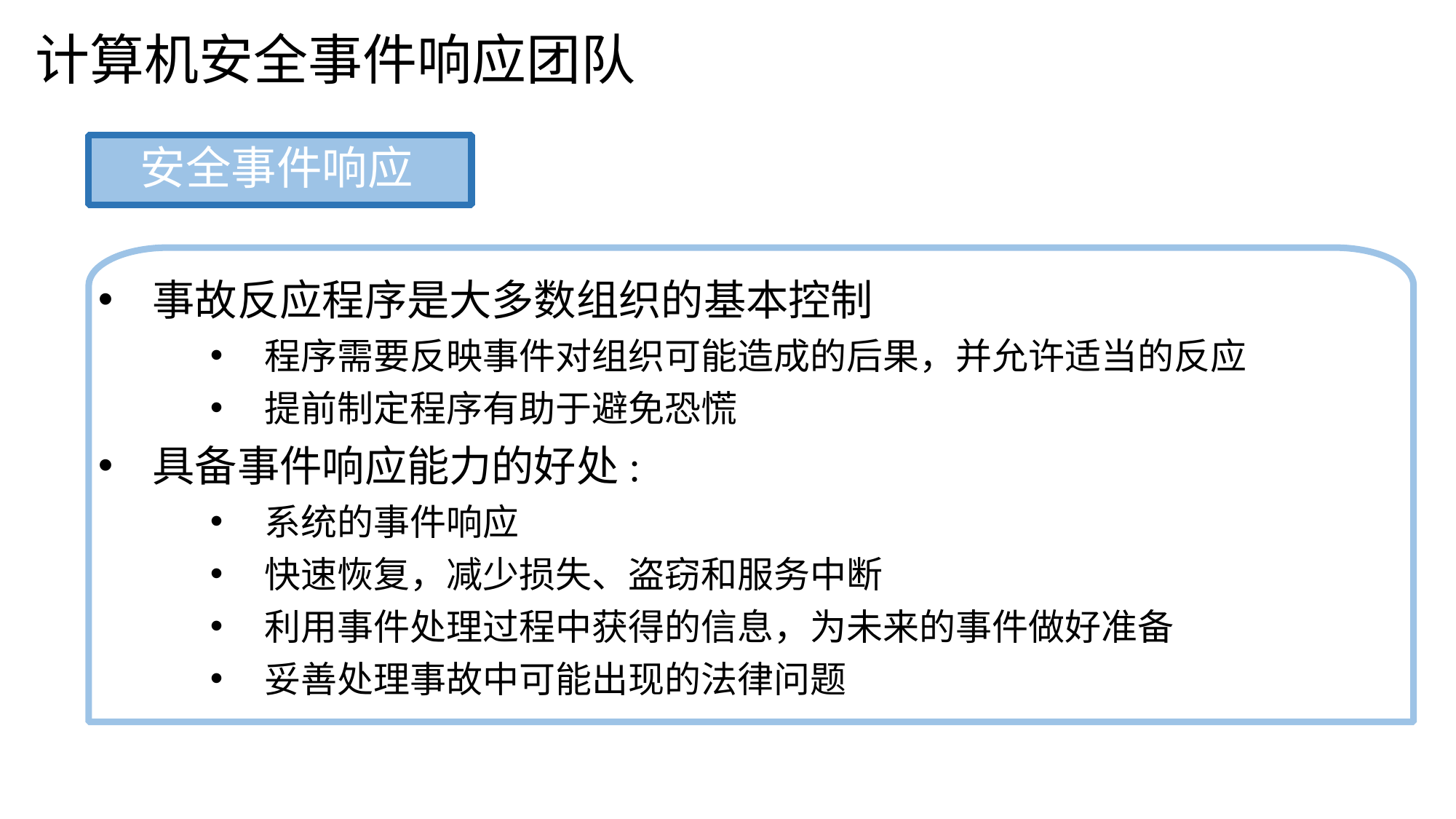

计算机安全事件响应团队

安全事件响应
事故反应程序是大多数组织的基本控制
程序需要反映事件对组织可能造成的后果，并允许适当的反应
提前制定程序有助于避免恐慌
具备事件响应能力的好处:
系统的事件响应
快速恢复，减少损失、盗窃和服务中断
利用事件处理过程中获得的信息，为未来的事件做好准备
妥善处理事故中可能出现的法律问题